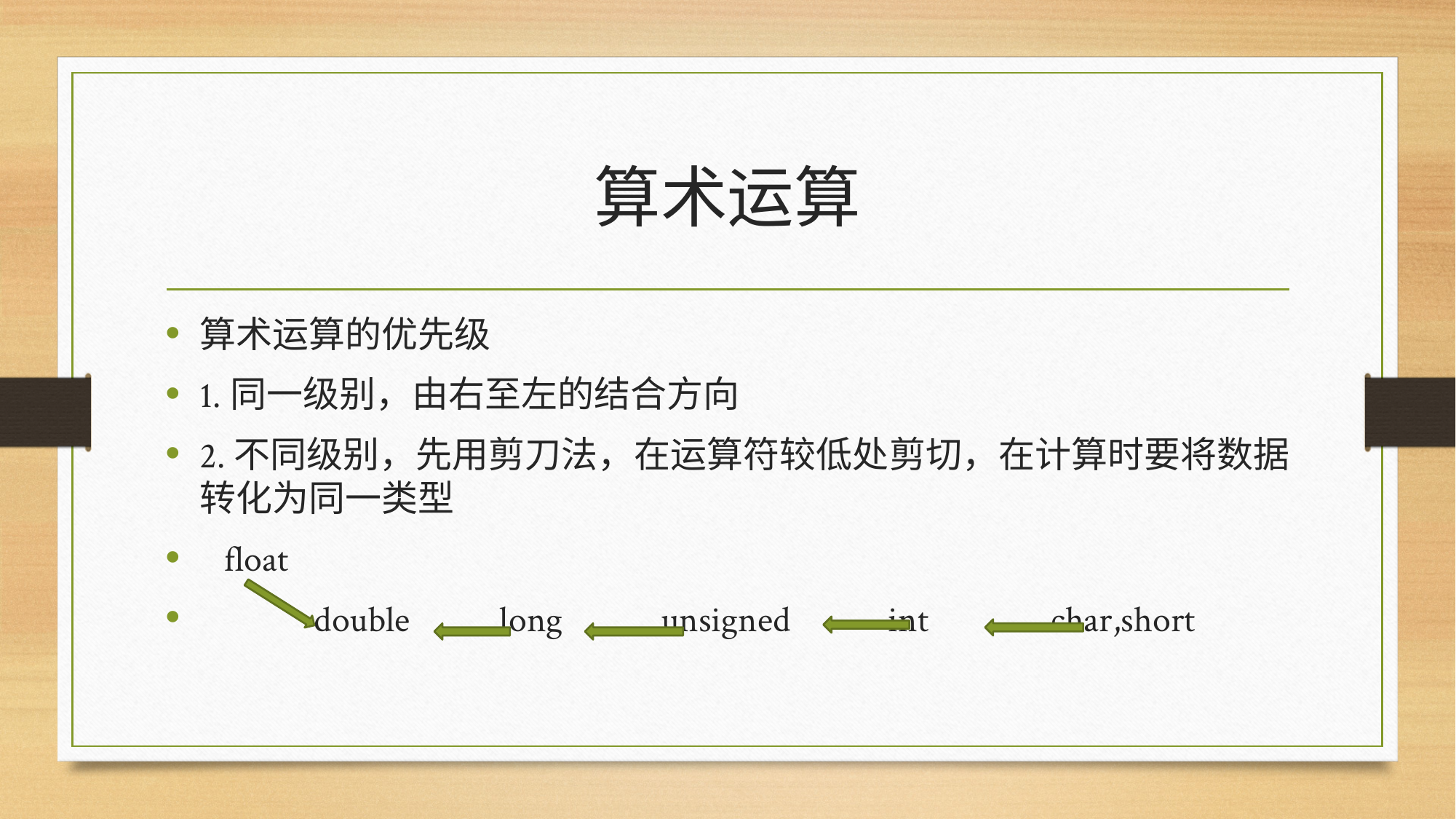

# 算术运算
算术运算的优先级
1.同一级别，由右至左的结合方向
2.不同级别，先用剪刀法，在运算符较低处剪切，在计算时要将数据转化为同一类型
   float
              double           long            unsigned            int               char,short